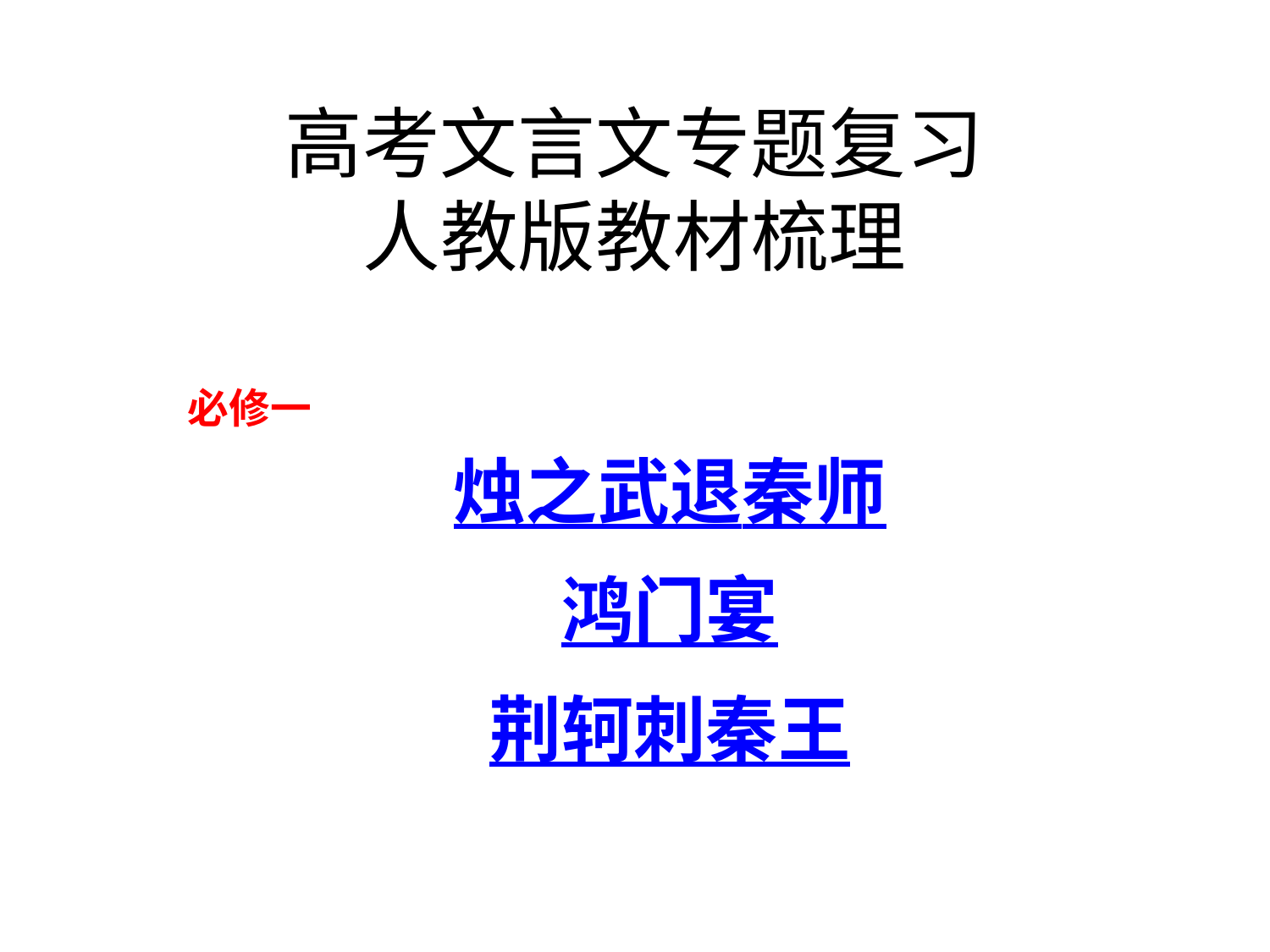

# 高考文言文专题复习 人教版教材梳理
必修一
烛之武退秦师
鸿门宴
荆轲刺秦王